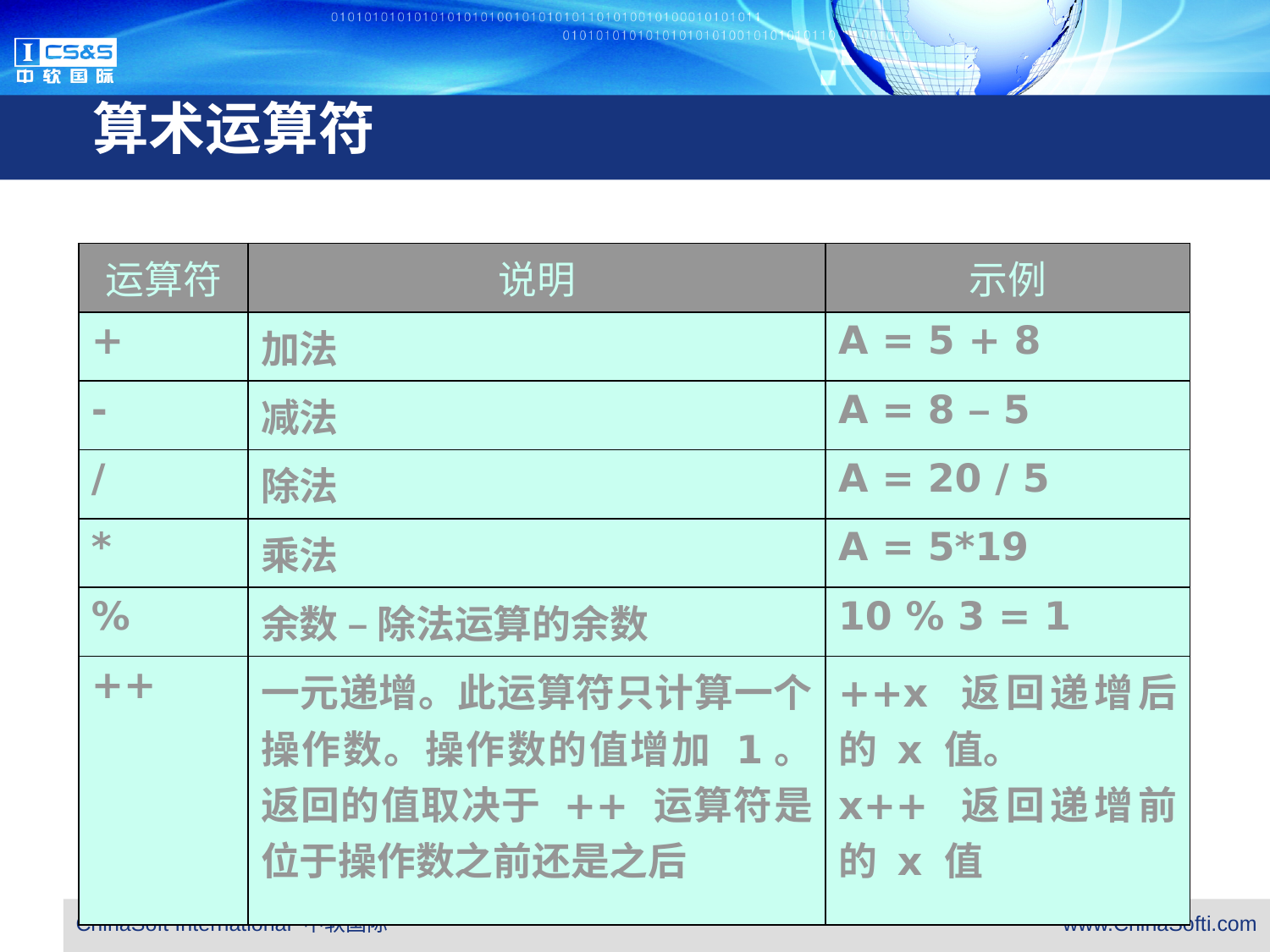

# 算术运算符
| 运算符 | 说明 | 示例 |
| --- | --- | --- |
| + | 加法 | A = 5 + 8 |
| - | 减法 | A = 8 – 5 |
| / | 除法 | A = 20 / 5 |
| \* | 乘法 | A = 5\*19 |
| % | 余数 – 除法运算的余数 | 10 % 3 = 1 |
| ++ | 一元递增。此运算符只计算一个操作数。操作数的值增加 1。返回的值取决于 ++ 运算符是位于操作数之前还是之后 | ++x 返回递增后的 x 值。 x++ 返回递增前的 x 值 |